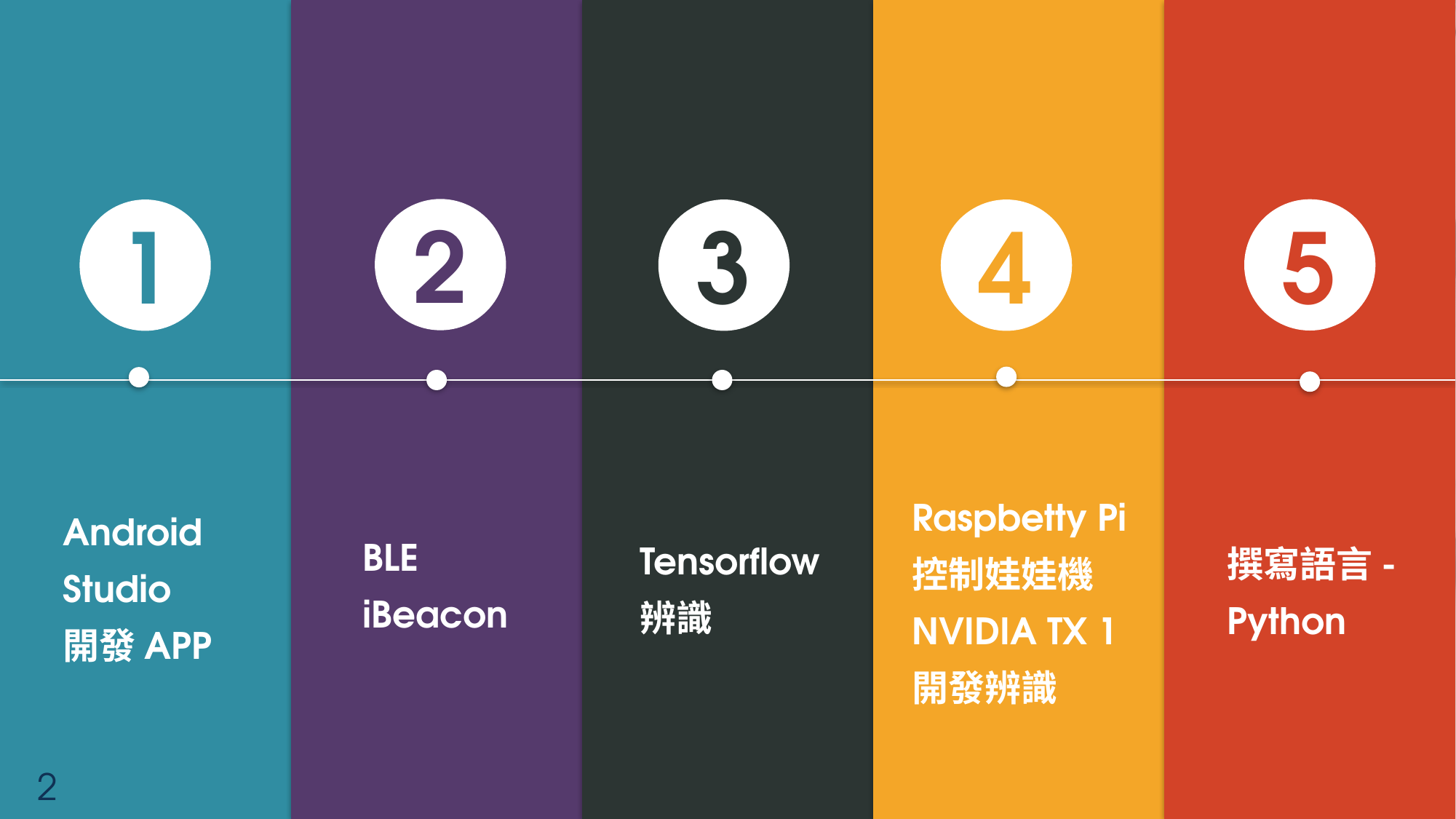

2
5
1
3
4

Raspbetty Pi 控制娃娃機
NVIDIA TX 1
開發辨識
Android Studio
開發APP
BLE iBeacon
Tensorflow辨識
撰寫語言-Python
2